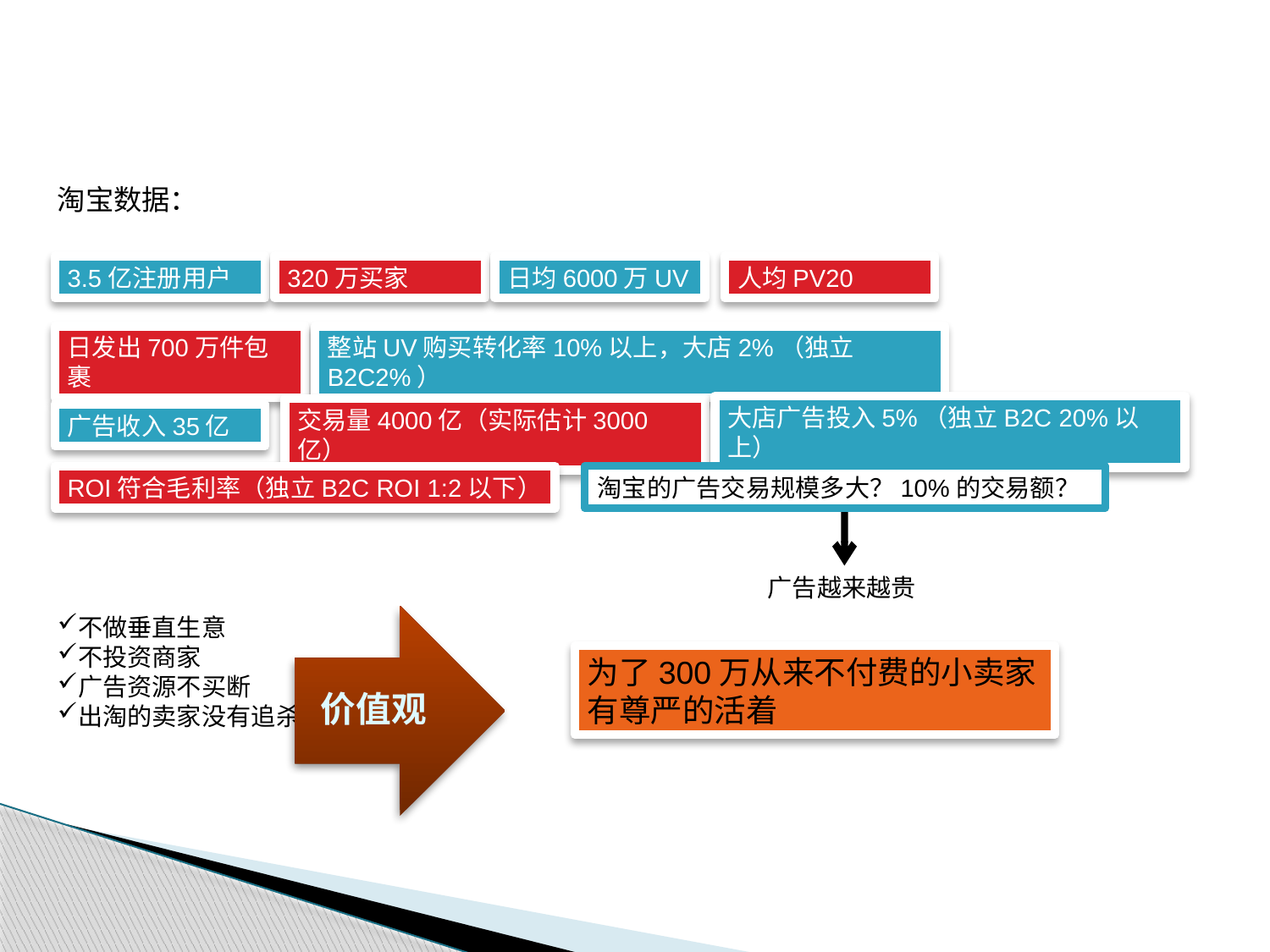

淘宝---为人民服务
淘宝数据：

3.5亿注册用户
320万买家
日均6000万UV
人均PV20
日发出700万件包裹
整站UV购买转化率10%以上，大店2%（独立B2C2%）
大店广告投入5%（独立B2C 20%以上）
交易量4000亿（实际估计3000亿）
广告收入35亿
ROI符合毛利率（独立B2C ROI 1:2以下）
淘宝的广告交易规模多大？10%的交易额？
广告越来越贵
价值观
不做垂直生意
不投资商家
广告资源不买断
出淘的卖家没有追杀

为了300万从来不付费的小卖家有尊严的活着